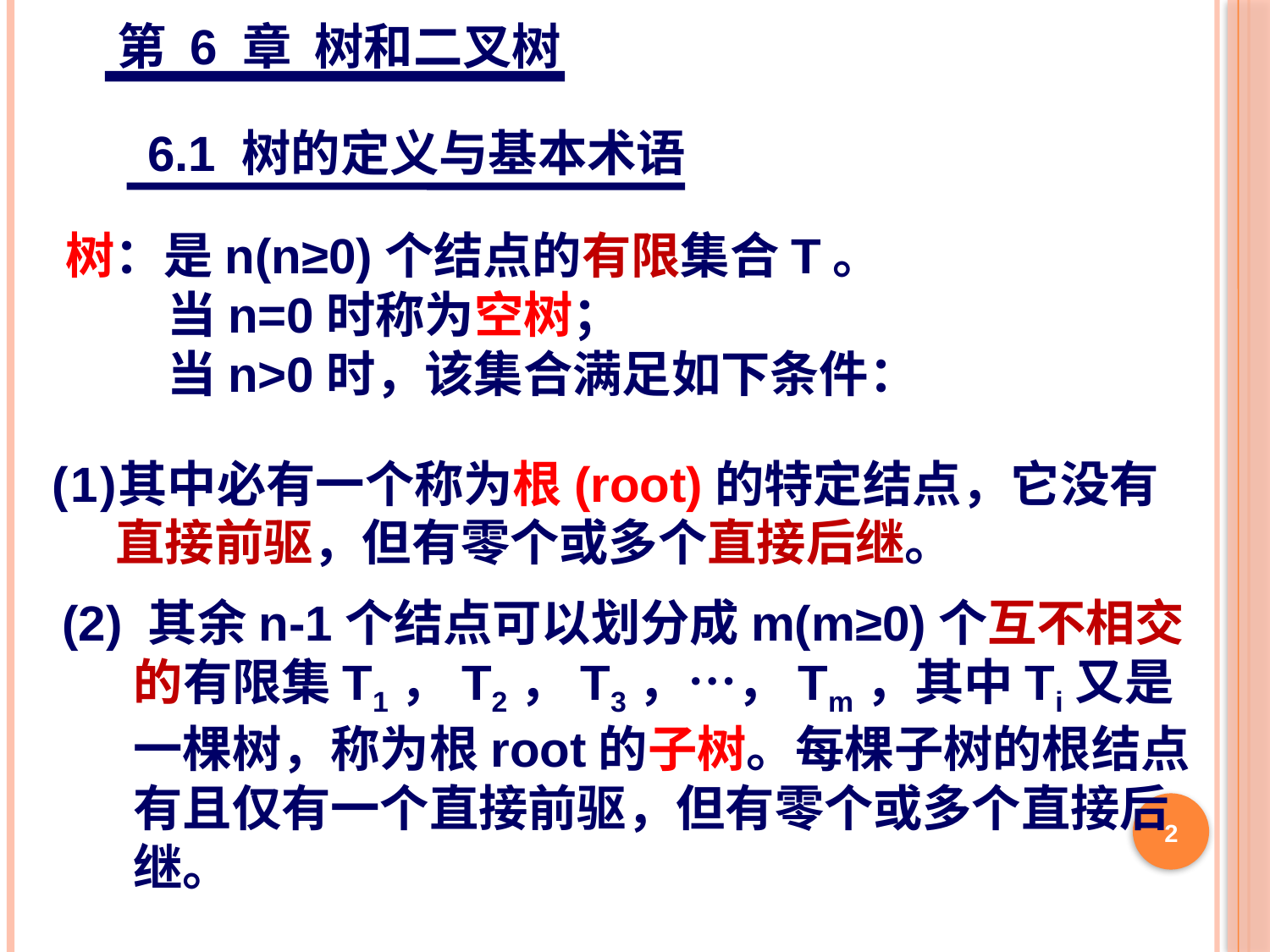

第 6 章  树和二叉树

6.1 树的定义与基本术语

树：是n(n≥0)个结点的有限集合T。
        当n=0时称为空树；
        当n>0时，该集合满足如下条件：
其中必有一个称为根(root)的特定结点，它没有直接前驱，但有零个或多个直接后继。
(2) 其余n-1个结点可以划分成m(m≥0)个互不相交的有限集T1，T2，T3，…，Tm，其中Ti又是一棵树，称为根root的子树。每棵子树的根结点有且仅有一个直接前驱，但有零个或多个直接后继。
2